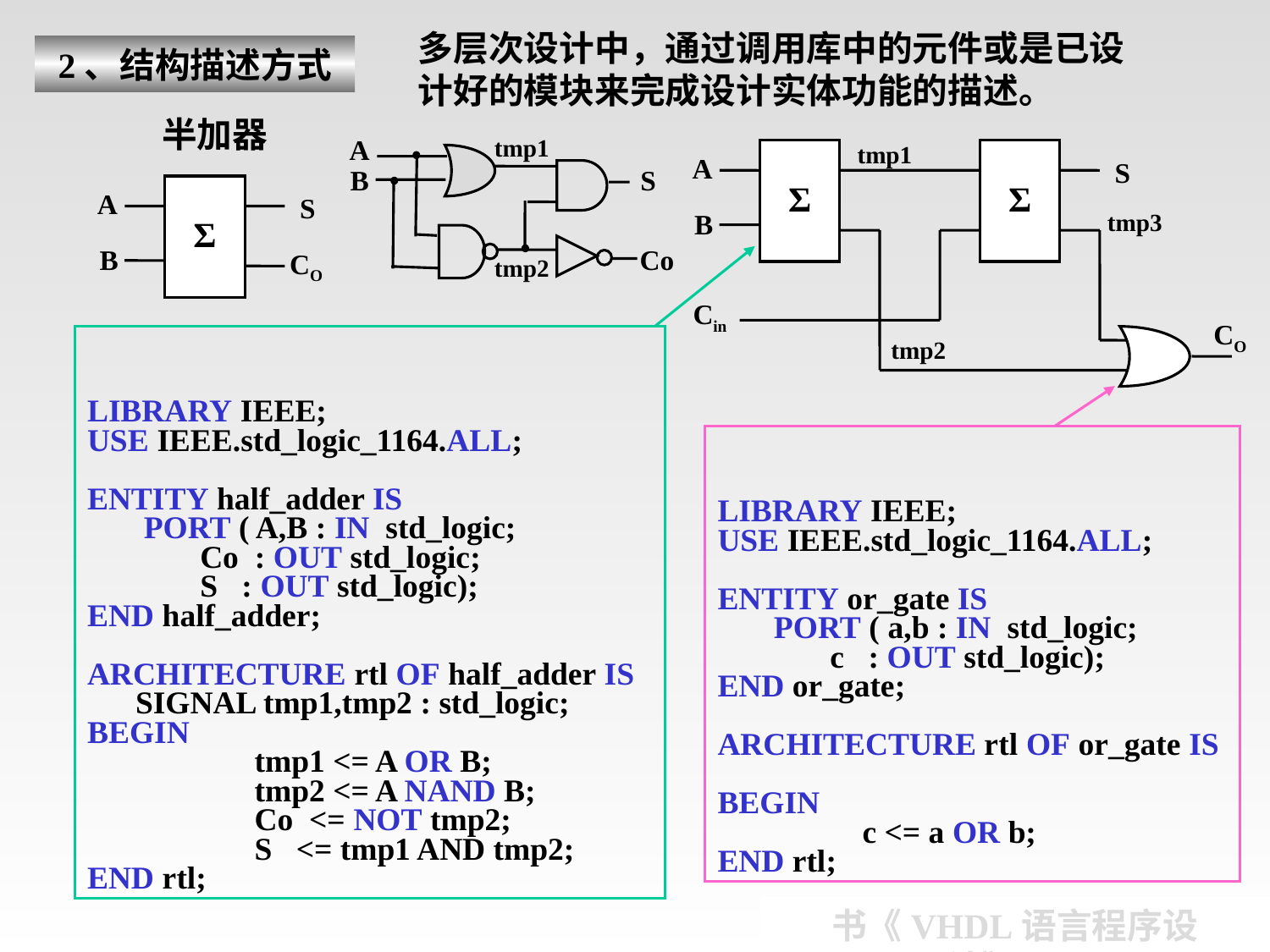

多层次设计中，通过调用库中的元件或是已设计好的模块来完成设计实体功能的描述。
2、结构描述方式
半加器
A
tmp1

B

S

Co

tmp2

tmp1

A
S

Σ

Σ

B
tmp3

Cin
CO

tmp2

A
S

Σ

B
CO

LIBRARY IEEE;
USE IEEE.std_logic_1164.ALL;

ENTITY half_adder IS
       PORT ( A,B : IN  std_logic;
              Co  : OUT std_logic;
              S   : OUT std_logic);
END half_adder;

ARCHITECTURE rtl OF half_adder IS
      SIGNAL tmp1,tmp2 : std_logic;
BEGIN
	     tmp1 <= A OR B;
	     tmp2 <= A NAND B;
	     Co  <= NOT tmp2;
	     S   <= tmp1 AND tmp2;
END rtl;

LIBRARY IEEE;
USE IEEE.std_logic_1164.ALL;

ENTITY or_gate IS
       PORT ( a,b : IN  std_logic;
              c   : OUT std_logic);
END or_gate;

ARCHITECTURE rtl OF or_gate IS

BEGIN
                  c <= a OR b;
END rtl;
书《VHDL语言程序设计》P44
# 结构描述方式